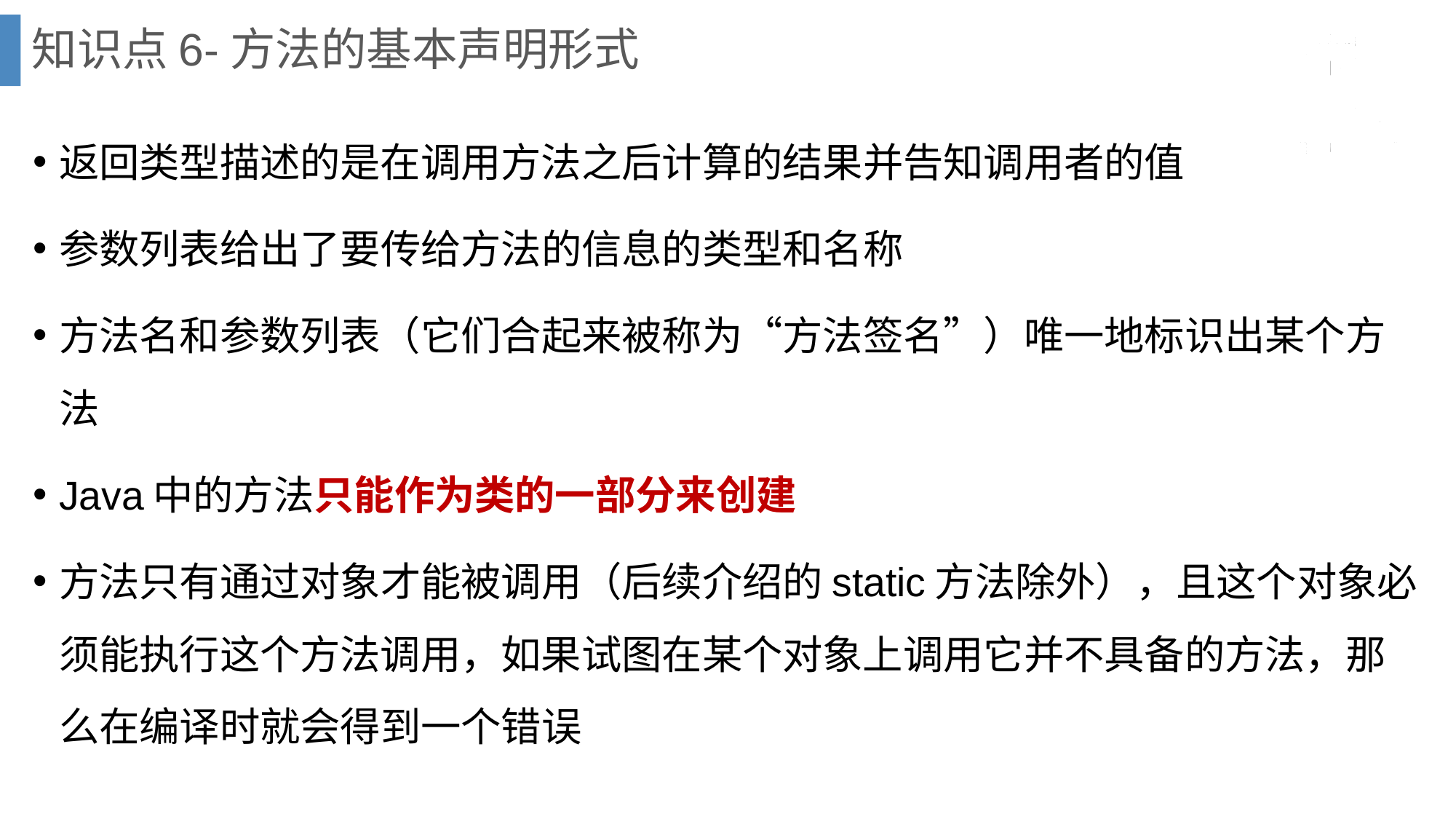

# 知识点6-方法的基本声明形式
返回类型描述的是在调用方法之后计算的结果并告知调用者的值
参数列表给出了要传给方法的信息的类型和名称
方法名和参数列表（它们合起来被称为“方法签名”）唯一地标识出某个方法
Java中的方法只能作为类的一部分来创建
方法只有通过对象才能被调用（后续介绍的static方法除外），且这个对象必须能执行这个方法调用，如果试图在某个对象上调用它并不具备的方法，那么在编译时就会得到一个错误